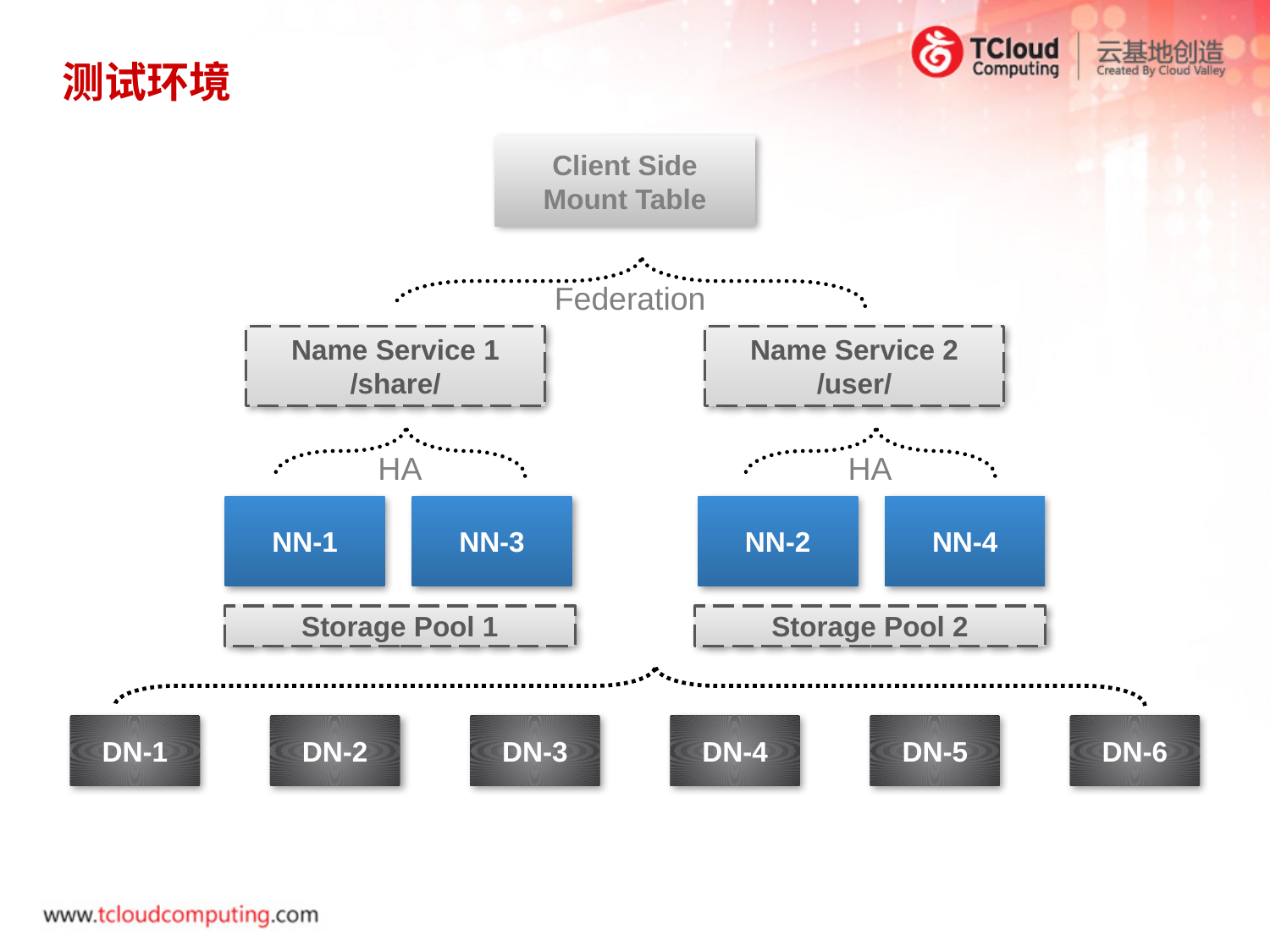

# 测试环境
Federation
Client Side Mount Table

Name Service 1
/share/
Name Service 2
/user/
HA
HA
NN-1
NN-3
NN-2
NN-4
Storage Pool 1
Storage Pool 2
DN-1
DN-2
DN-3
DN-4
DN-5
DN-6